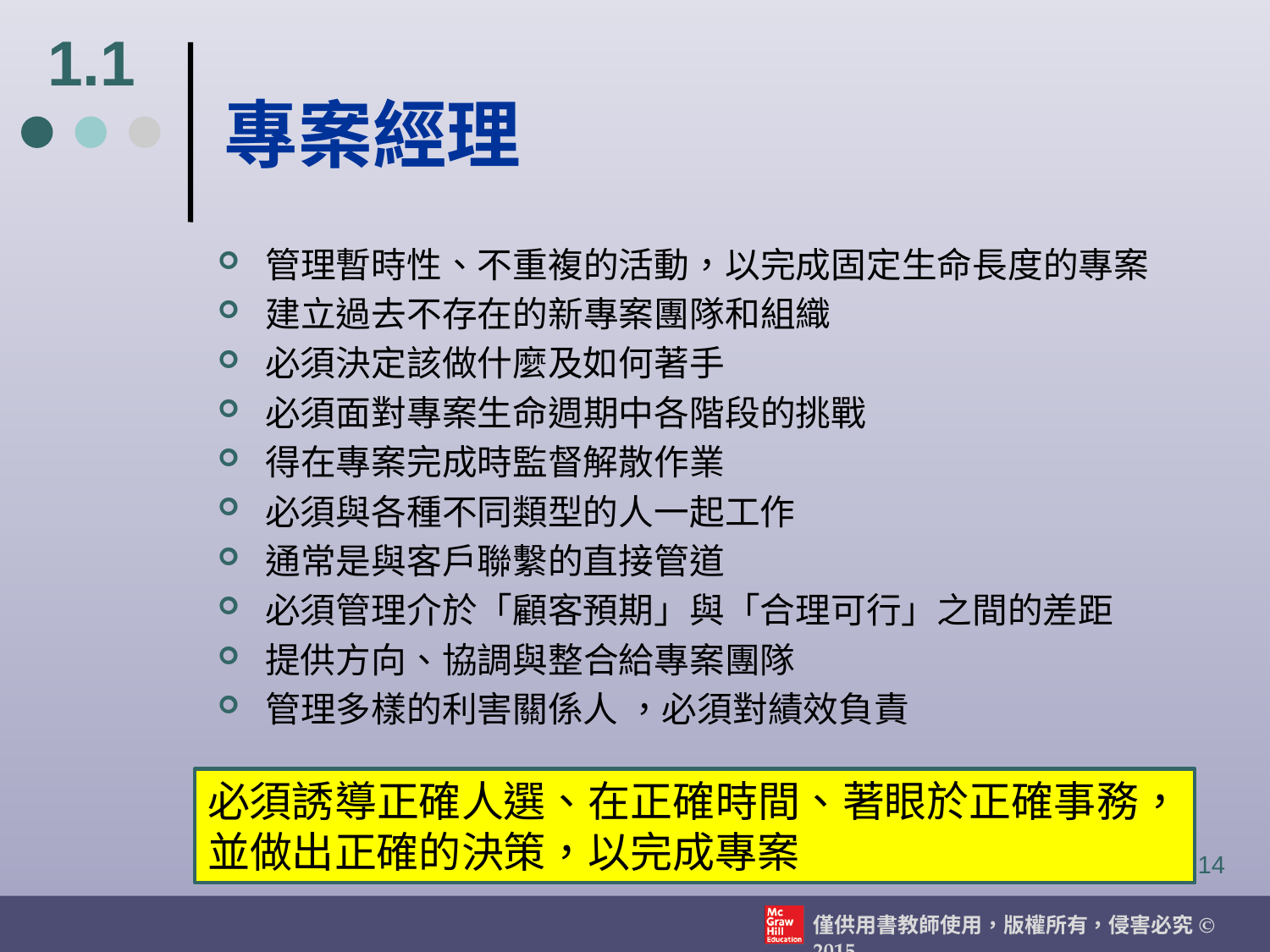

1.1
# 專案經理
管理暫時性、不重複的活動，以完成固定生命長度的專案
建立過去不存在的新專案團隊和組織
必須決定該做什麼及如何著手
必須面對專案生命週期中各階段的挑戰
得在專案完成時監督解散作業
必須與各種不同類型的人一起工作
通常是與客戶聯繫的直接管道
必須管理介於「顧客預期」與「合理可行」之間的差距
提供方向、協調與整合給專案團隊
管理多樣的利害關係人 ，必須對績效負責
必須誘導正確人選、在正確時間、著眼於正確事務，
並做出正確的決策，以完成專案
14